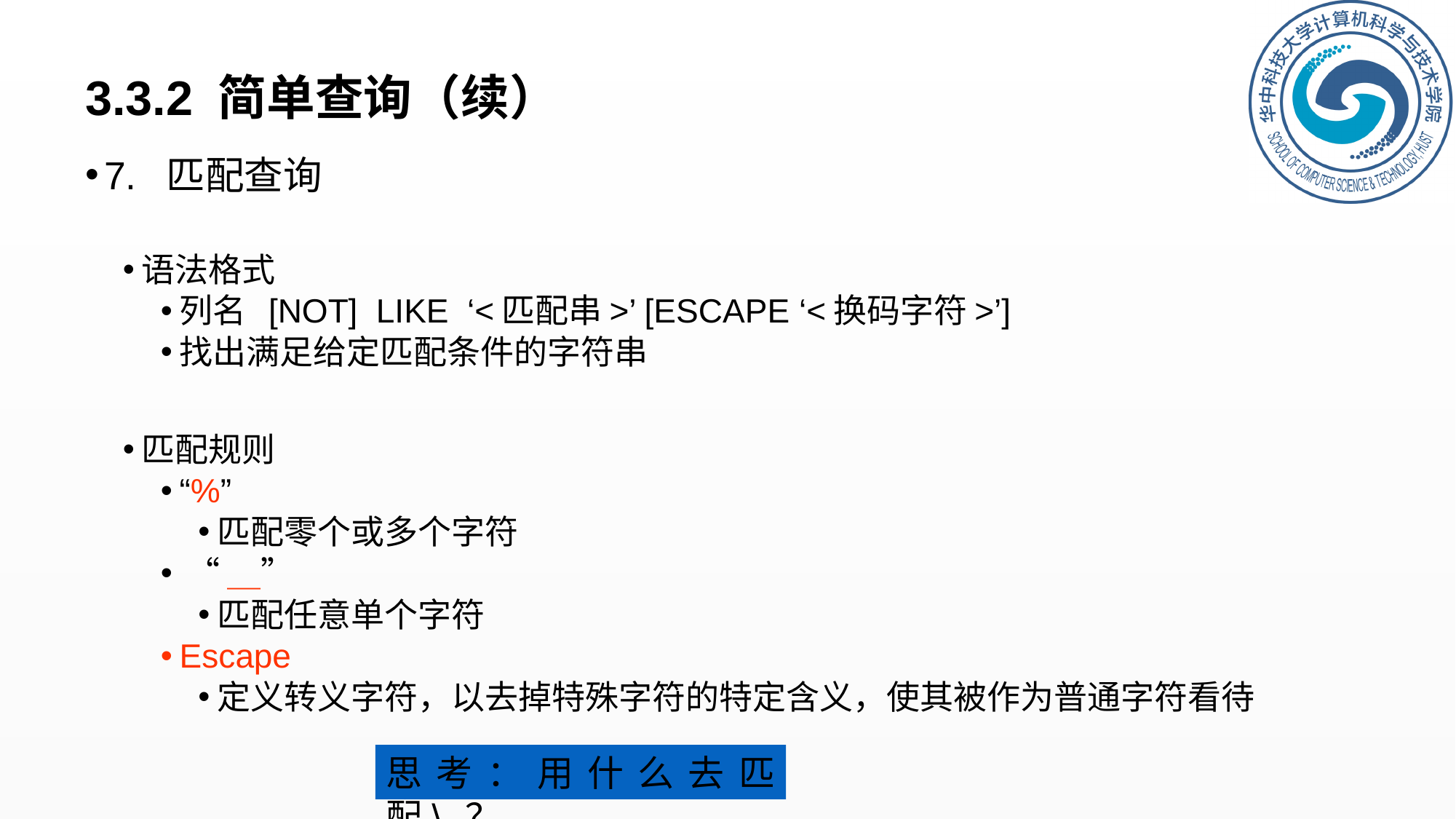

# 3.3.2 简单查询（续）
7.  匹配查询

语法格式
列名  [NOT]  LIKE  ‘<匹配串>’ [ESCAPE ‘<换码字符>’]
找出满足给定匹配条件的字符串

匹配规则
“%”
匹配零个或多个字符
 “＿”
匹配任意单个字符
Escape
定义转义字符，以去掉特殊字符的特定含义，使其被作为普通字符看待

思考：用什么去匹配\ ？